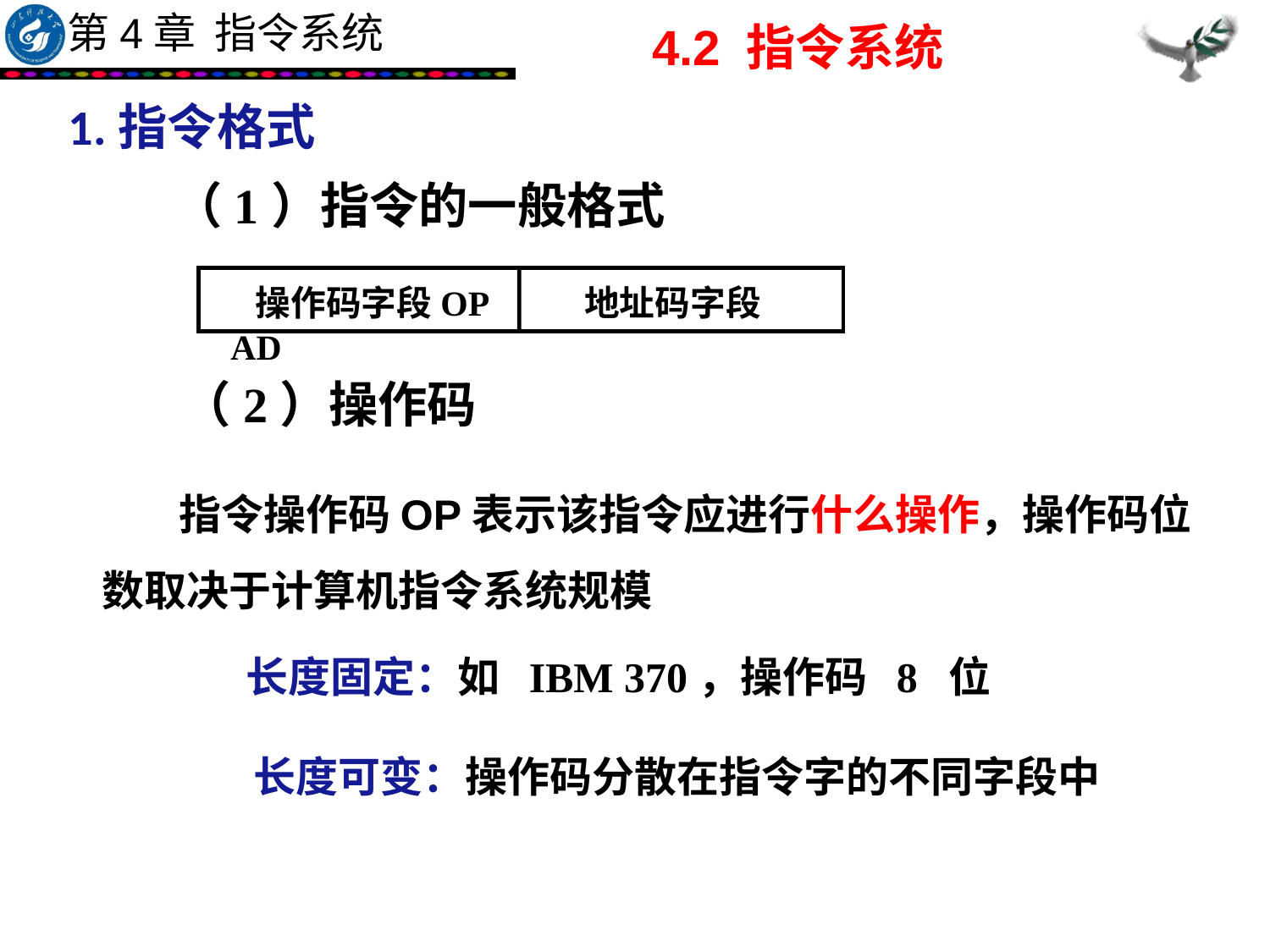

4.2 指令系统
1.指令格式
（1）指令的一般格式

  操作码字段OP        地址码字段AD

（2）操作码
       指令操作码OP表示该指令应进行什么操作，操作码位数取决于计算机指令系统规模
长度固定：如  IBM 370，操作码  8  位
长度可变：操作码分散在指令字的不同字段中